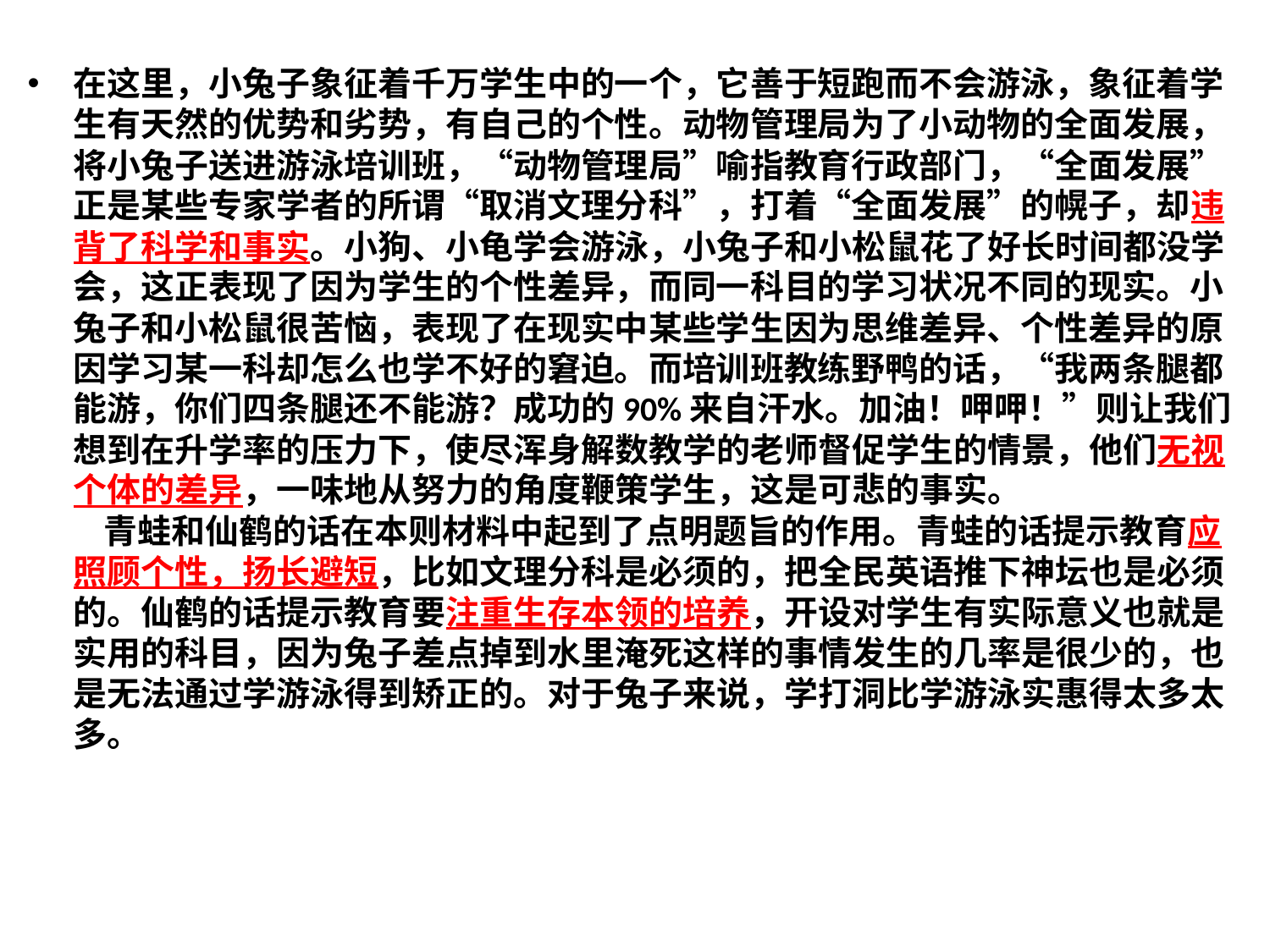

#
在这里，小兔子象征着千万学生中的一个，它善于短跑而不会游泳，象征着学生有天然的优势和劣势，有自己的个性。动物管理局为了小动物的全面发展，将小兔子送进游泳培训班，“动物管理局”喻指教育行政部门，“全面发展”正是某些专家学者的所谓“取消文理分科”，打着“全面发展”的幌子，却违背了科学和事实。小狗、小龟学会游泳，小兔子和小松鼠花了好长时间都没学会，这正表现了因为学生的个性差异，而同一科目的学习状况不同的现实。小兔子和小松鼠很苦恼，表现了在现实中某些学生因为思维差异、个性差异的原因学习某一科却怎么也学不好的窘迫。而培训班教练野鸭的话，“我两条腿都能游，你们四条腿还不能游？成功的90%来自汗水。加油！呷呷！”则让我们想到在升学率的压力下，使尽浑身解数教学的老师督促学生的情景，他们无视个体的差异，一味地从努力的角度鞭策学生，这是可悲的事实。
    青蛙和仙鹤的话在本则材料中起到了点明题旨的作用。青蛙的话提示教育应照顾个性，扬长避短，比如文理分科是必须的，把全民英语推下神坛也是必须的。仙鹤的话提示教育要注重生存本领的培养，开设对学生有实际意义也就是实用的科目，因为兔子差点掉到水里淹死这样的事情发生的几率是很少的，也是无法通过学游泳得到矫正的。对于兔子来说，学打洞比学游泳实惠得太多太多。